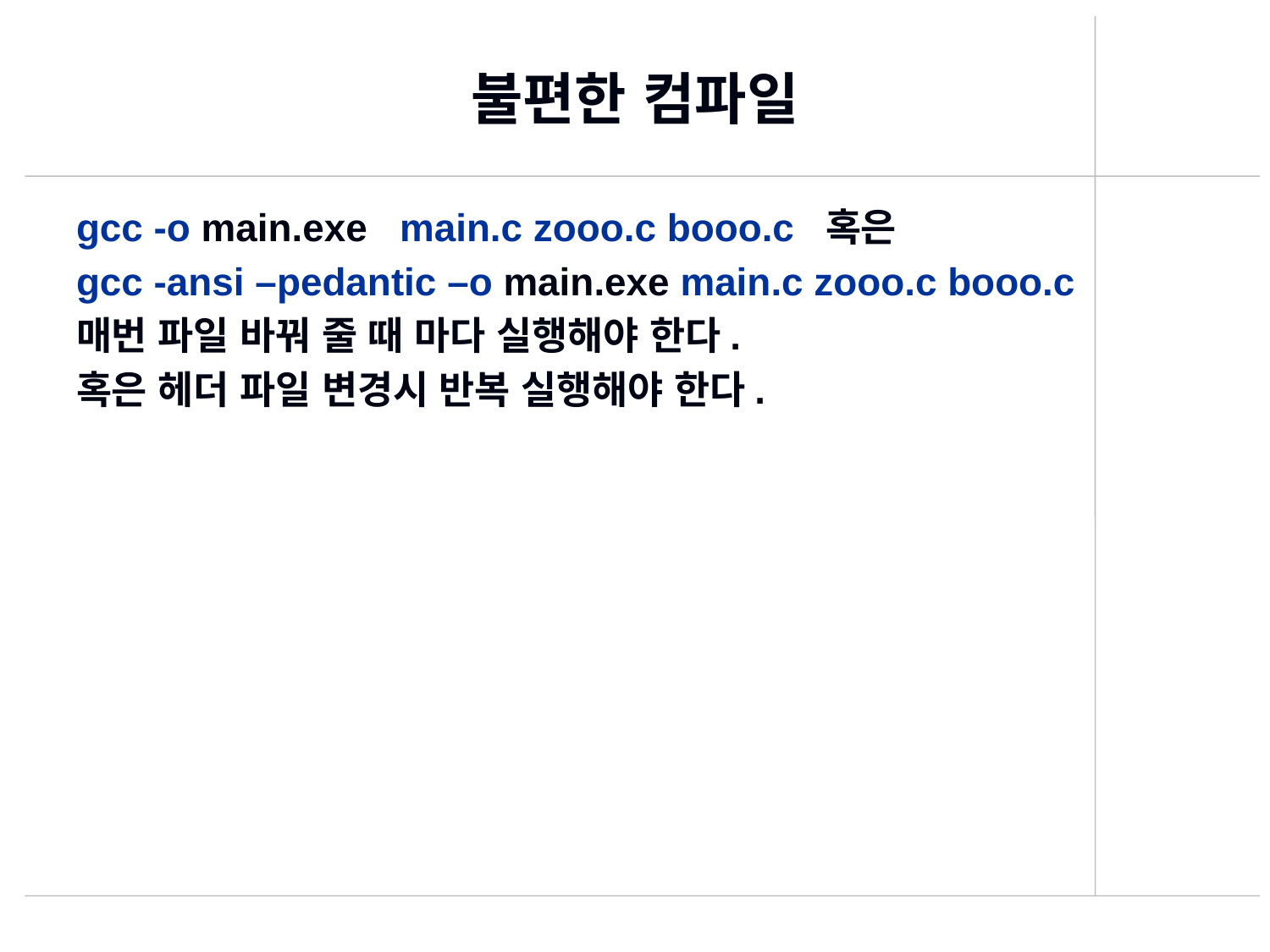

# 불편한 컴파일
gcc -o main.exe   main.c zooo.c booo.c  혹은
gcc -ansi –pedantic –o main.exe main.c zooo.c booo.c
매번 파일 바꿔 줄 때 마다 실행해야 한다.
혹은 헤더 파일 변경시 반복 실행해야 한다.

419